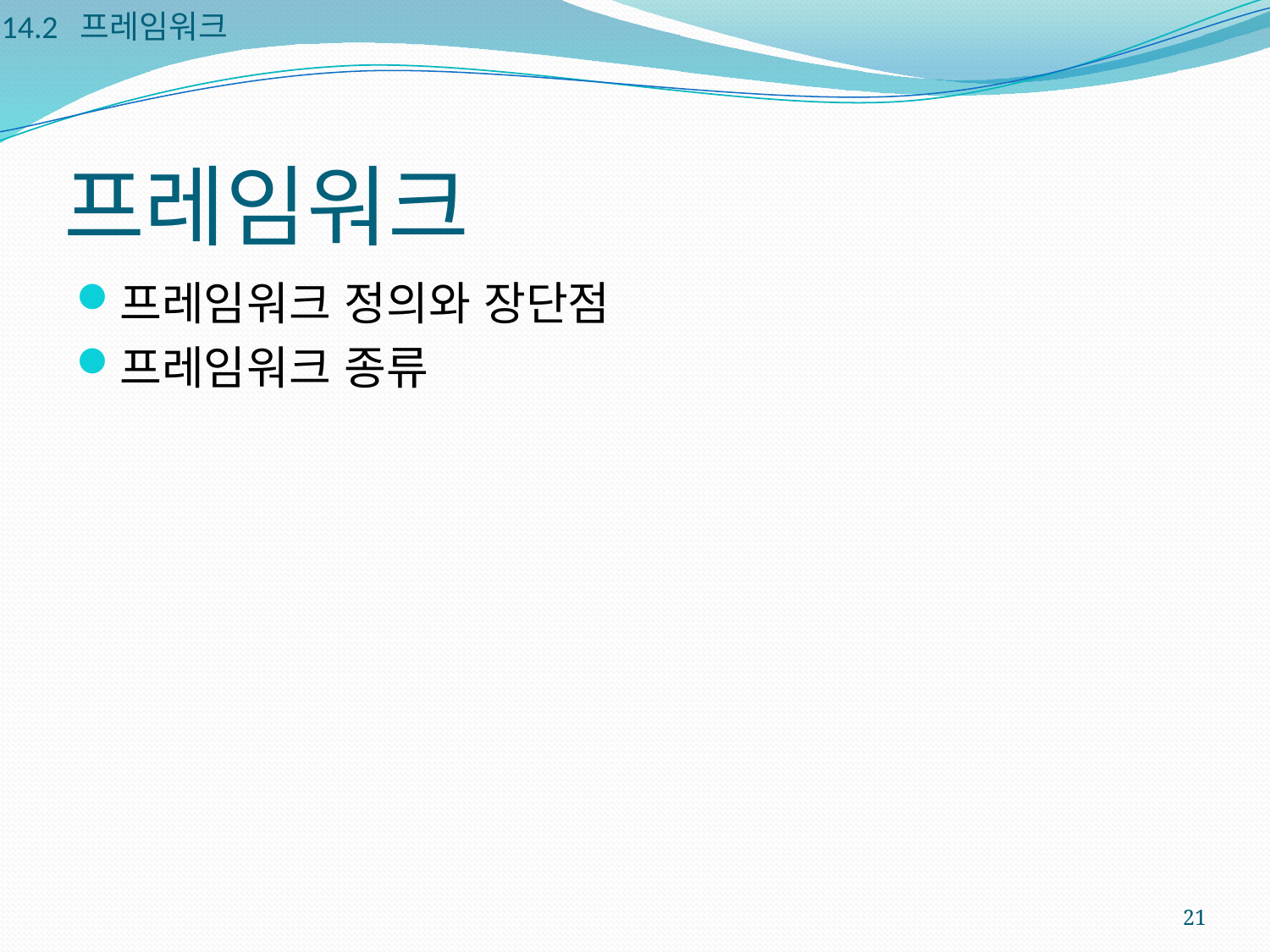

14.2  프레임워크
# 프레임워크
프레임워크 정의와 장단점
프레임워크 종류
21